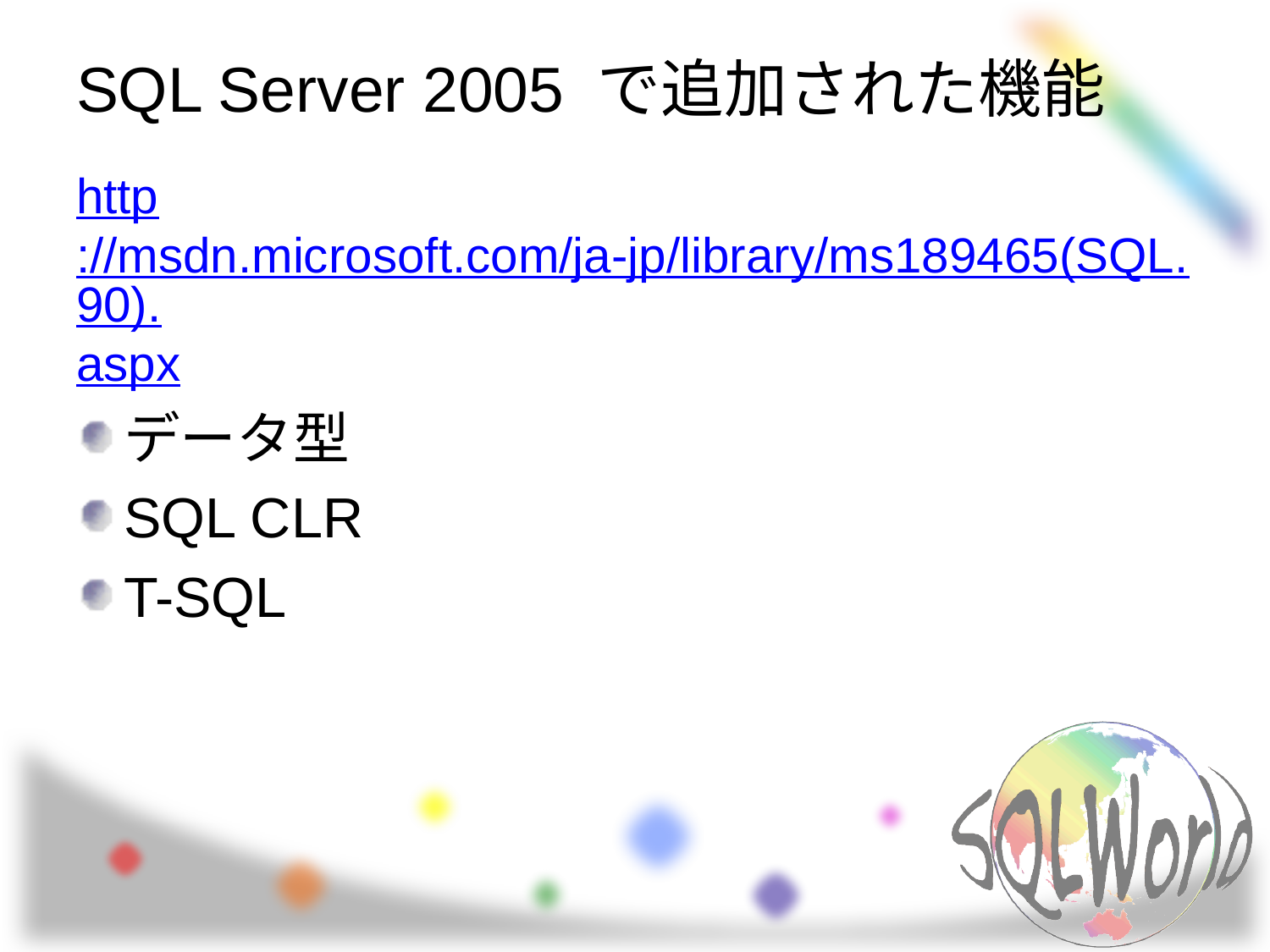

# SQL Server 2005 で追加された機能
http://msdn.microsoft.com/ja-jp/library/ms189465(SQL.90).aspx
データ型
SQL CLR
T-SQL